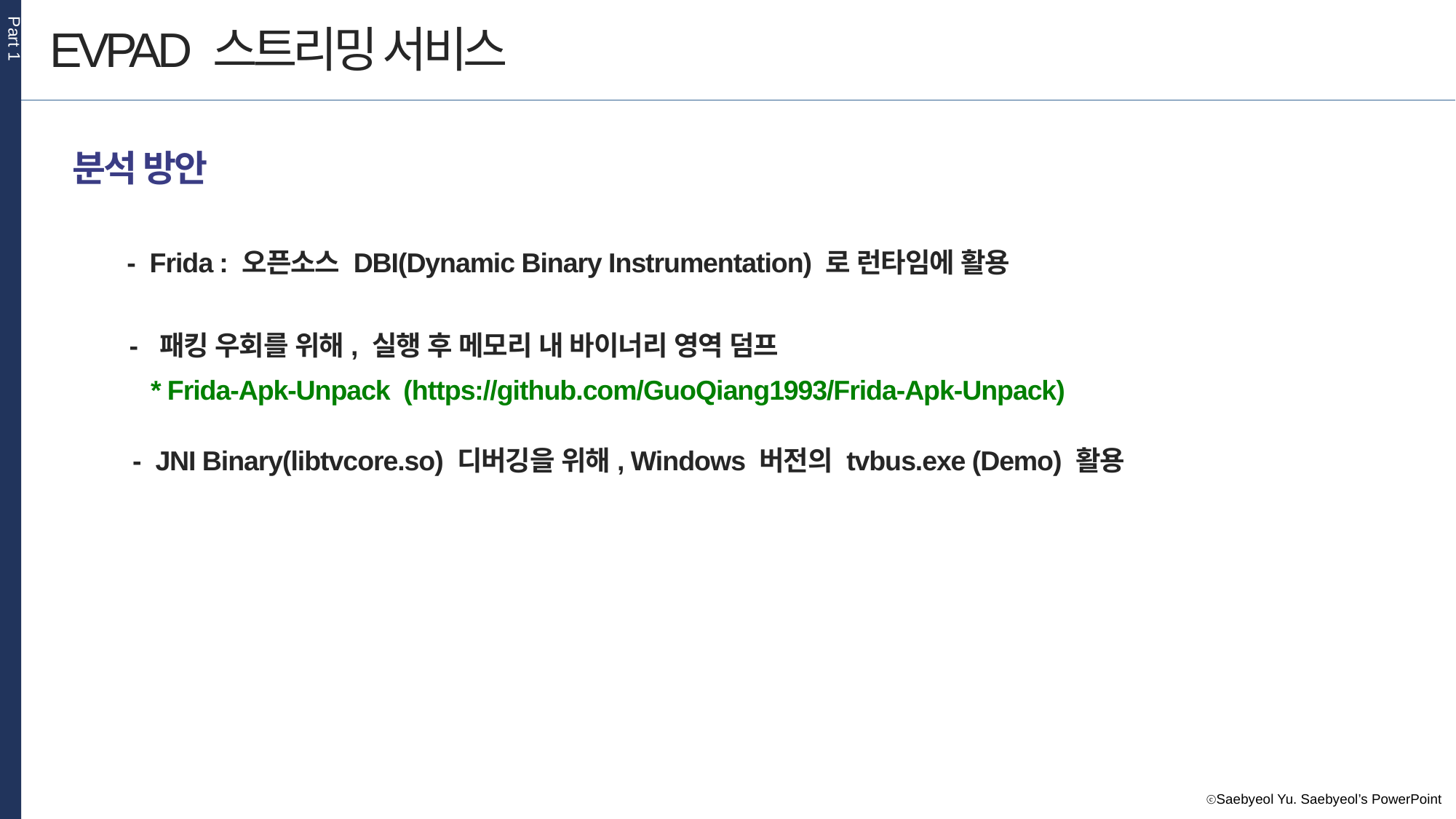

Part 1
EVPAD 스트리밍 서비스
분석 방안
-  Frida : 오픈소스 DBI(Dynamic Binary Instrumentation) 로 런타임에 활용
-  패킹 우회를 위해, 실행 후 메모리 내 바이너리 영역 덤프
   * Frida-Apk-Unpack  (https://github.com/GuoQiang1993/Frida-Apk-Unpack)
내용을 입력하세요

-  JNI Binary(libtvcore.so) 디버깅을 위해, Windows 버전의 tvbus.exe (Demo) 활용